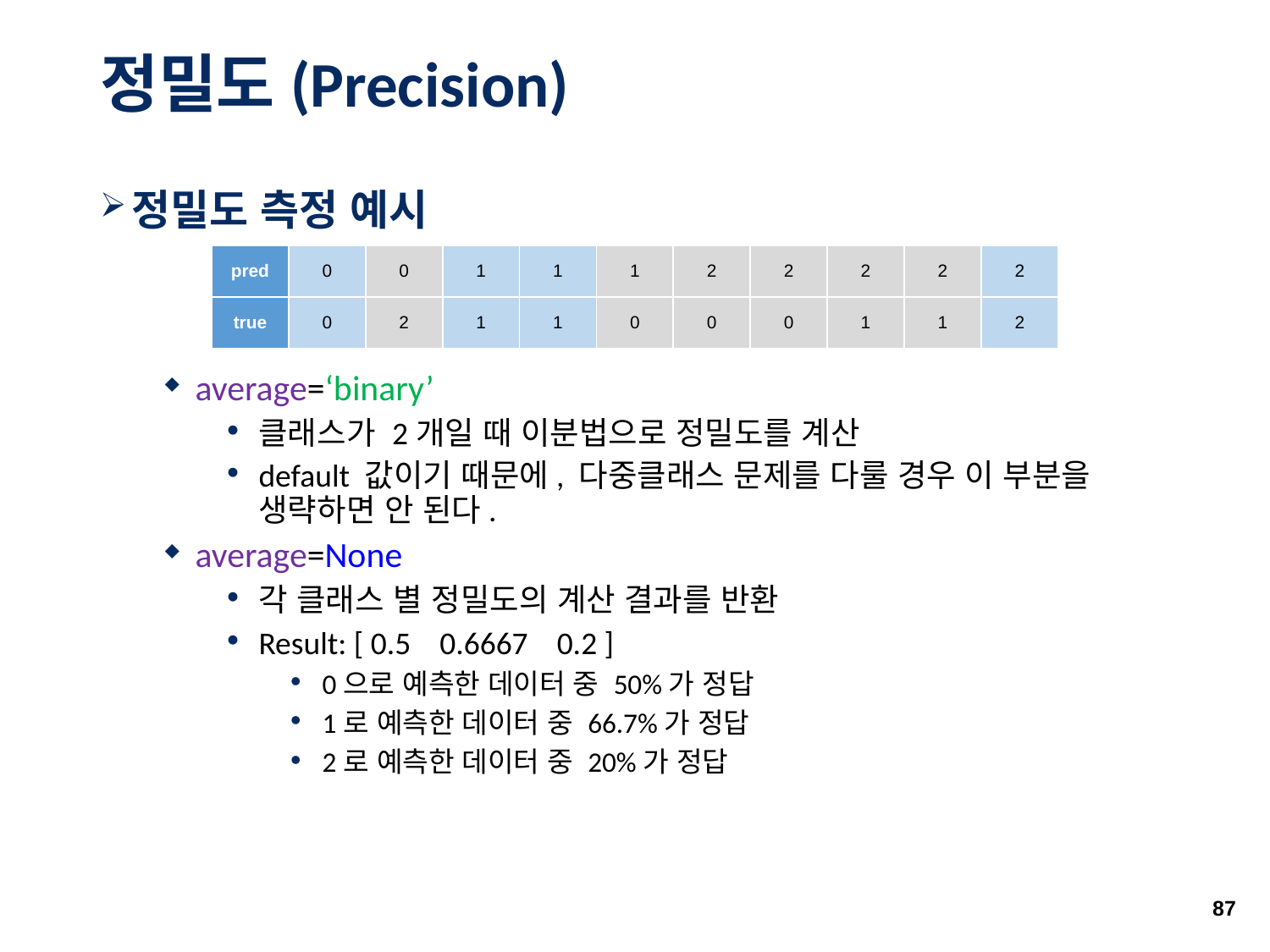

# 정밀도(Precision)
정밀도 측정 예시

average=‘binary’
클래스가 2개일 때 이분법으로 정밀도를 계산
default 값이기 때문에, 다중클래스 문제를 다룰 경우 이 부분을 생략하면 안 된다.
average=None
각 클래스 별 정밀도의 계산 결과를 반환
Result: [ 0.5    0.6667    0.2 ]
0으로 예측한 데이터 중 50%가 정답
1로 예측한 데이터 중 66.7%가 정답
2로 예측한 데이터 중 20%가 정답
| pred | 0 | 0 | 1 | 1 | 1 | 2 | 2 | 2 | 2 | 2 |
| --- | --- | --- | --- | --- | --- | --- | --- | --- | --- | --- |
| true | 0 | 2 | 1 | 1 | 0 | 0 | 0 | 1 | 1 | 2 |
87